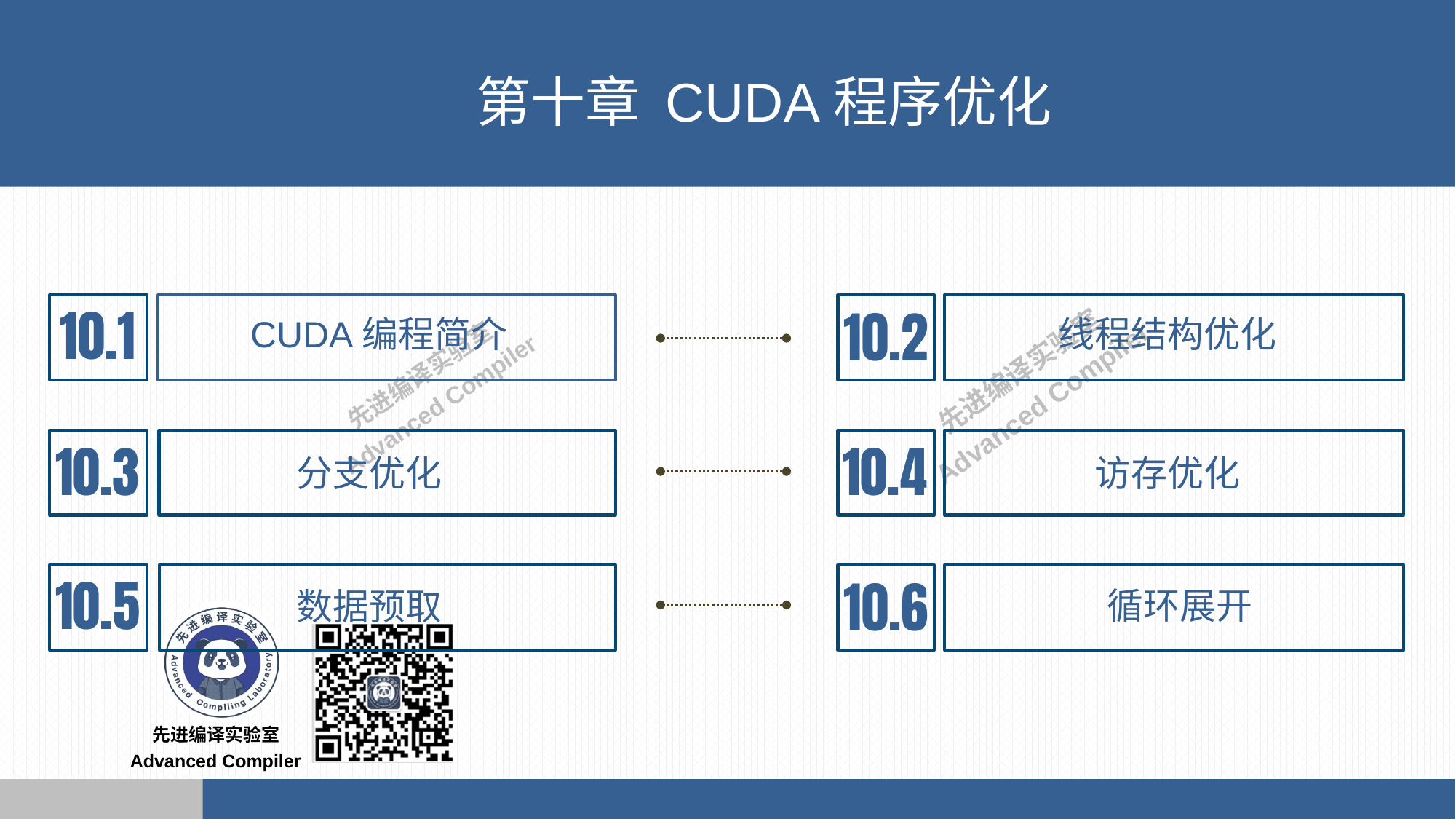

第十章 CUDA程序优化

10.1

CUDA编程简介

10.2

线程结构优化

10.3

10.4

访存优化
分支优化

10.5

数据预取

10.6

循环展开